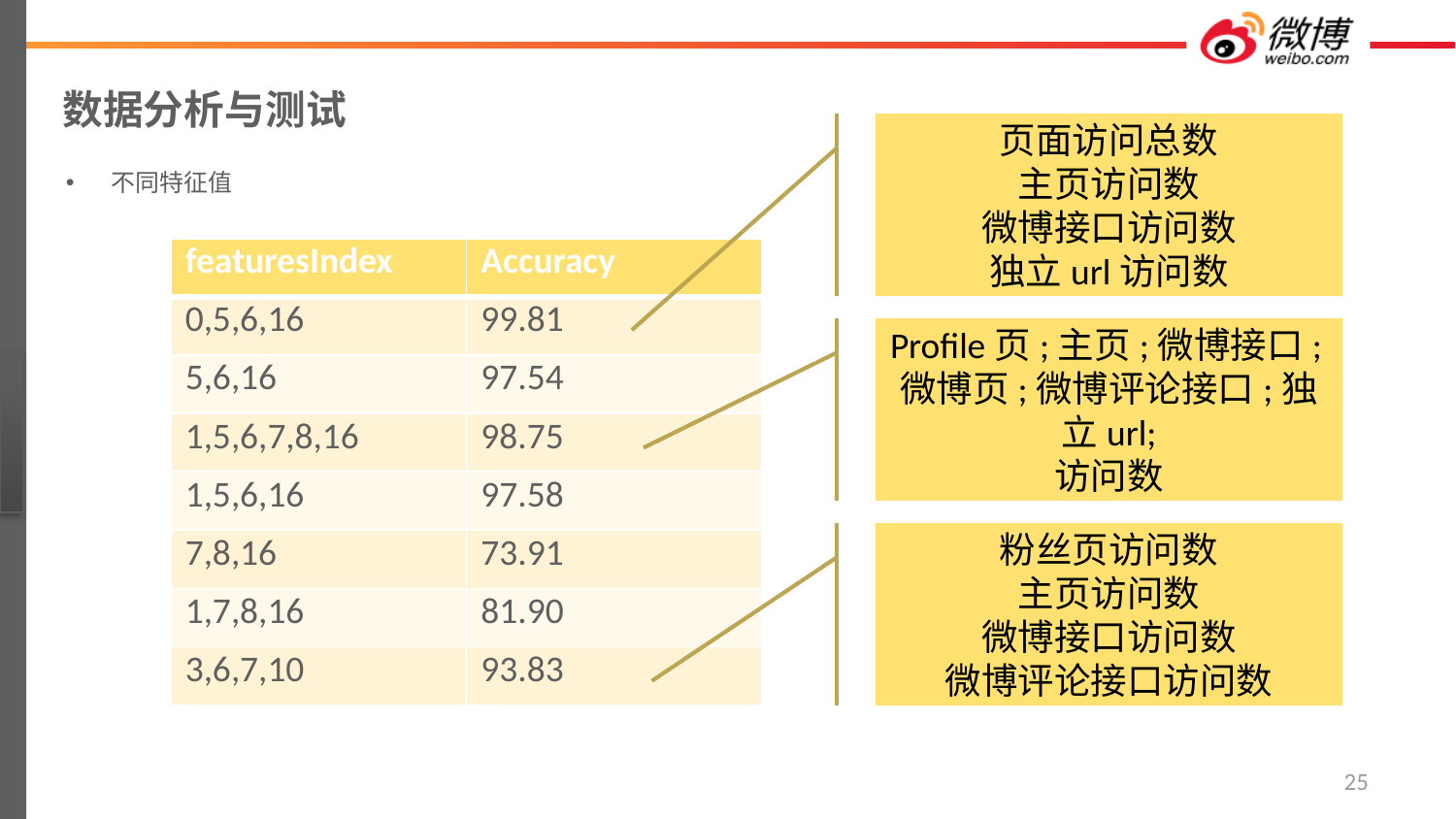

# 数据分析与测试
页面访问总数
主页访问数
微博接口访问数
独立url访问数
不同特征值
| featuresIndex | Accuracy |
| --- | --- |
| 0,5,6,16 | 99.81 |
| 5,6,16 | 97.54 |
| 1,5,6,7,8,16 | 98.75 |
| 1,5,6,16 | 97.58 |
| 7,8,16 | 73.91 |
| 1,7,8,16 | 81.90 |
| 3,6,7,10 | 93.83 |
Profile页;主页;微博接口;微博页;微博评论接口;独立url;
访问数

粉丝页访问数
主页访问数
微博接口访问数
微博评论接口访问数
25